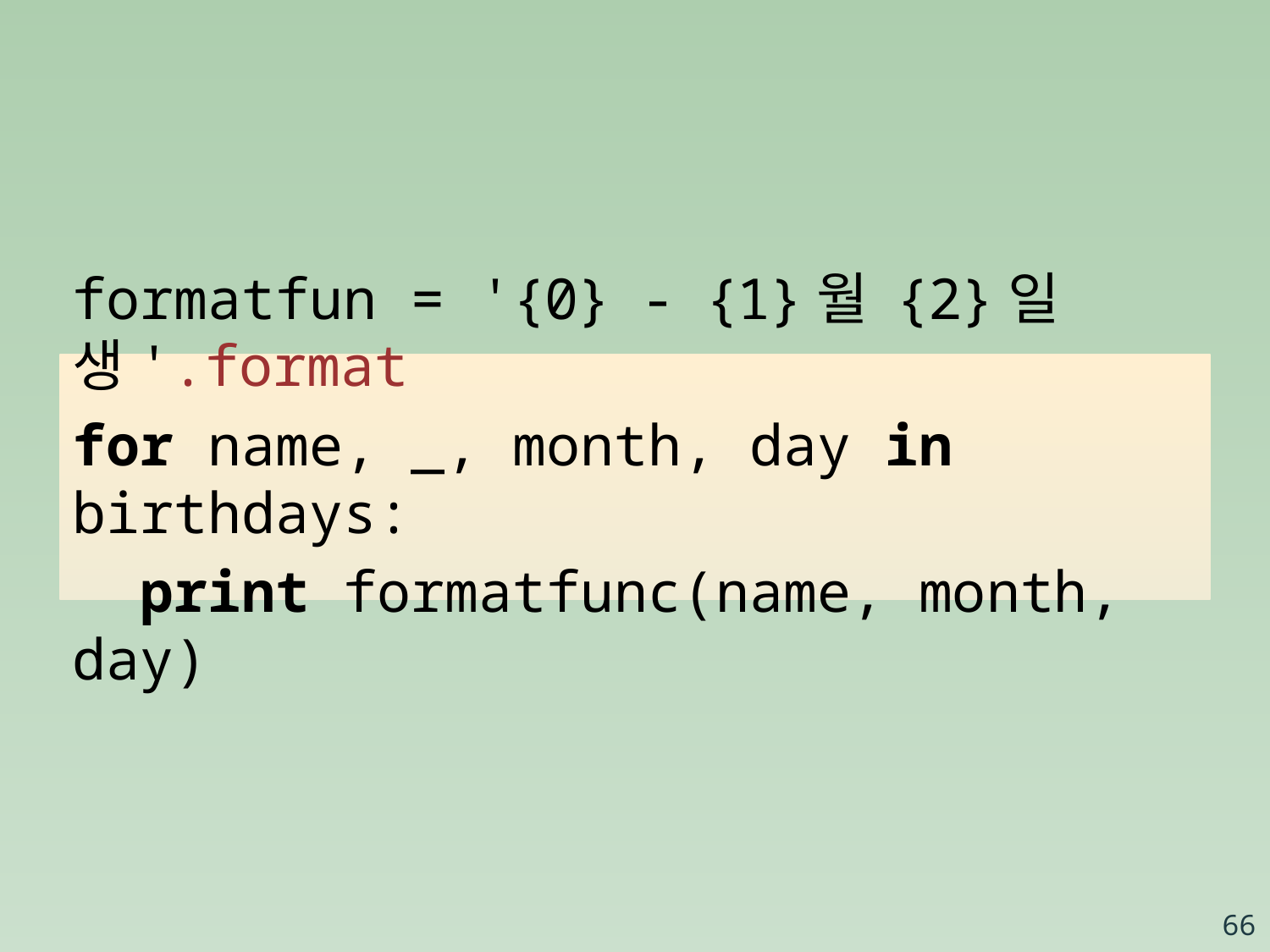

formatfun = '{0} - {1}월 {2}일생'.format
for name, _, month, day in birthdays:
  print formatfunc(name, month, day)
66